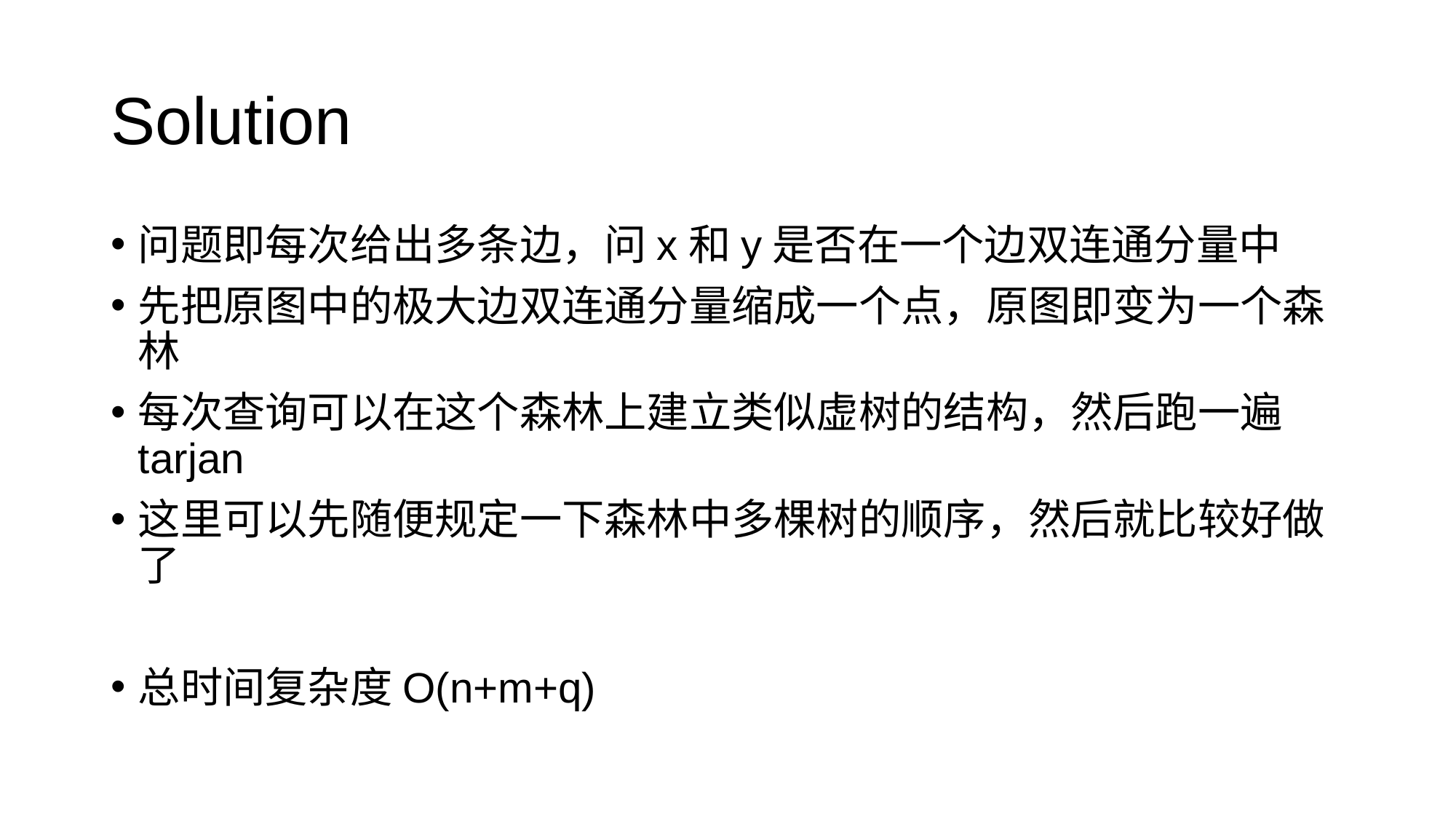

# Solution
问题即每次给出多条边，问x和y是否在一个边双连通分量中
先把原图中的极大边双连通分量缩成一个点，原图即变为一个森林
每次查询可以在这个森林上建立类似虚树的结构，然后跑一遍tarjan
这里可以先随便规定一下森林中多棵树的顺序，然后就比较好做了

总时间复杂度O(n+m+q)